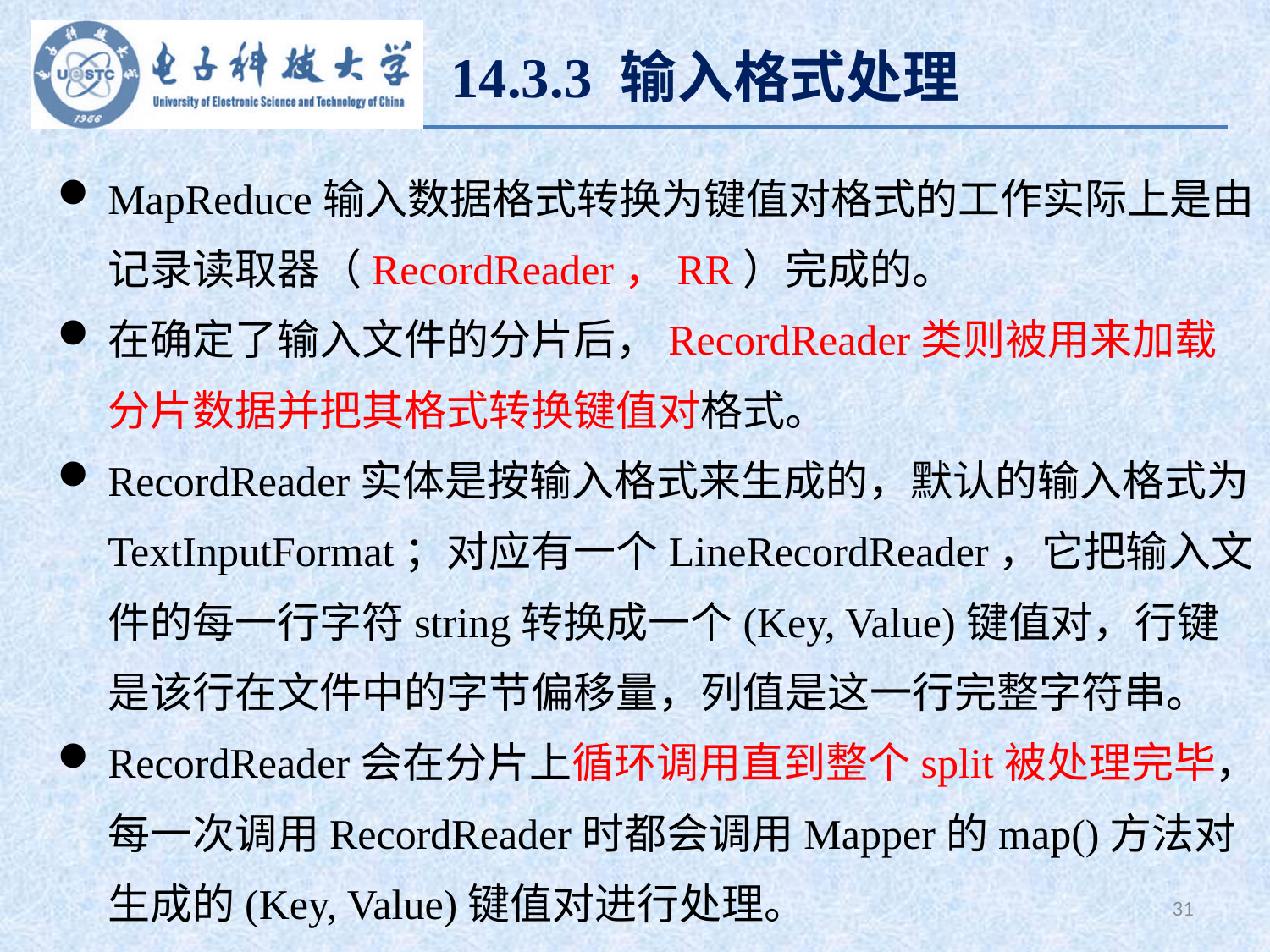

14.3.3 输入格式处理
MapReduce输入数据格式转换为键值对格式的工作实际上是由记录读取器（RecordReader，RR）完成的。
在确定了输入文件的分片后，RecordReader类则被用来加载分片数据并把其格式转换键值对格式。
RecordReader实体是按输入格式来生成的，默认的输入格式为TextInputFormat；对应有一个LineRecordReader，它把输入文件的每一行字符string转换成一个(Key, Value)键值对，行键是该行在文件中的字节偏移量，列值是这一行完整字符串。
RecordReader会在分片上循环调用直到整个split被处理完毕，每一次调用RecordReader时都会调用Mapper的map()方法对生成的(Key, Value)键值对进行处理。
31